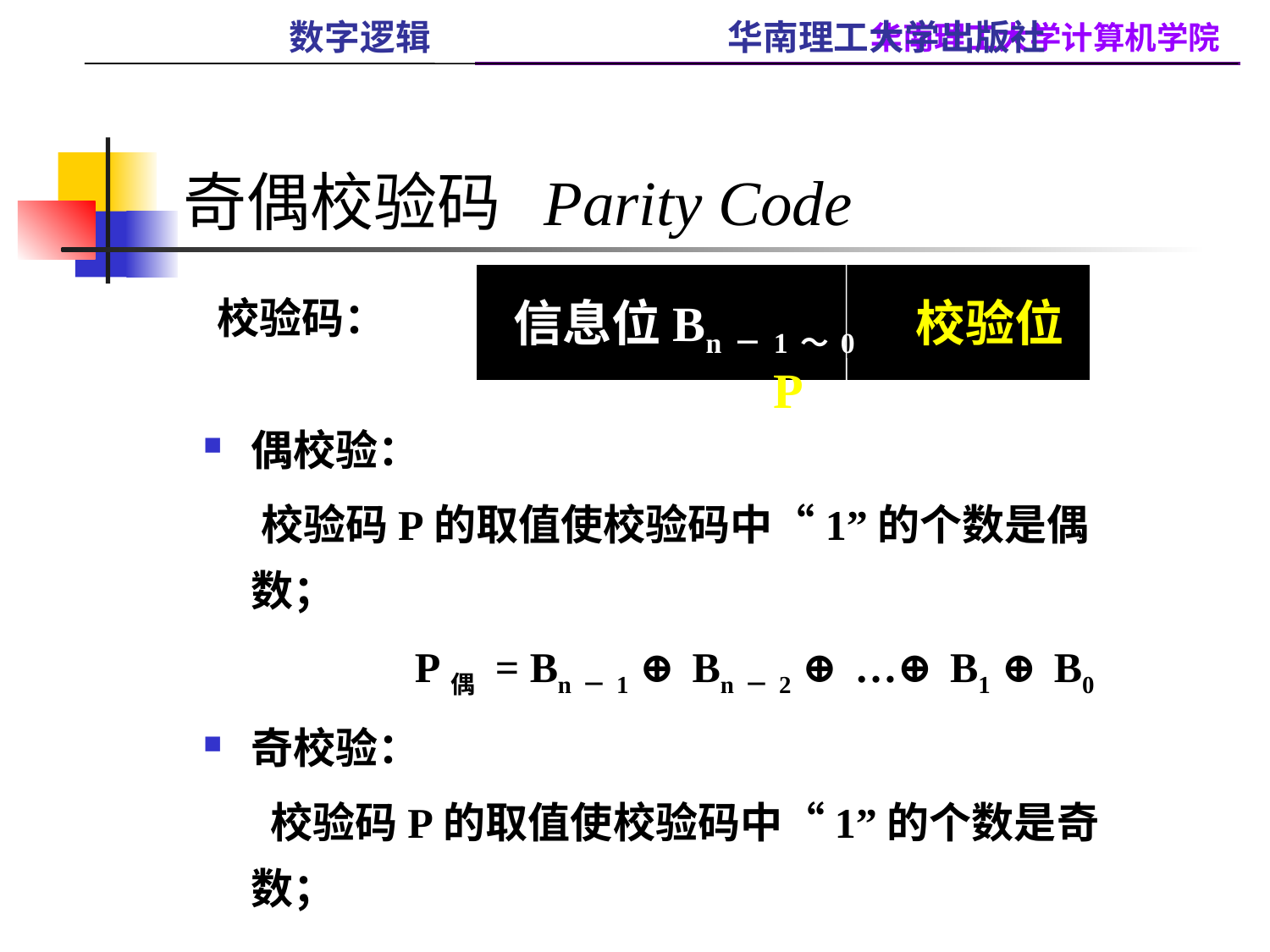

数字逻辑                                     华南理工大学出版社

奇偶校验码  Parity Code

校验码：
信息位Bn－1～0    校验位 P
偶校验：
     校验码P的取值使校验码中“1”的个数是偶数；
                    P偶 = Bn－1 ⊕ Bn－2 ⊕ …⊕ B1 ⊕ B0
奇校验：
      校验码P的取值使校验码中“1”的个数是奇数；
                    P奇 = Bn－1 ⊕ Bn－2 ⊕ …⊕ B1 ⊕ B0 ⊕1